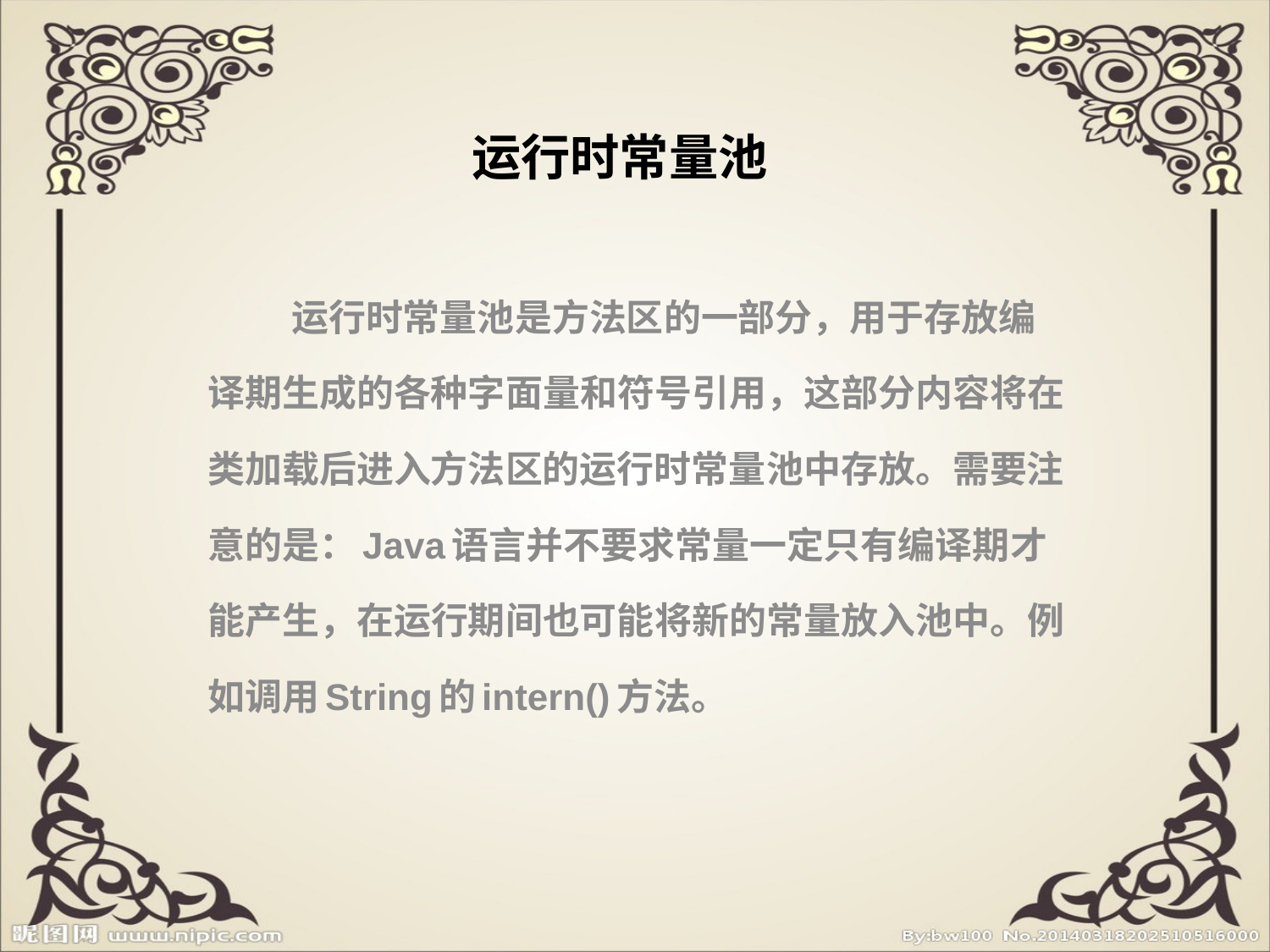

# 运行时常量池
	运行时常量池是方法区的一部分，用于存放编译期生成的各种字面量和符号引用，这部分内容将在类加载后进入方法区的运行时常量池中存放。需要注意的是：Java语言并不要求常量一定只有编译期才能产生，在运行期间也可能将新的常量放入池中。例如调用String的intern()方法。